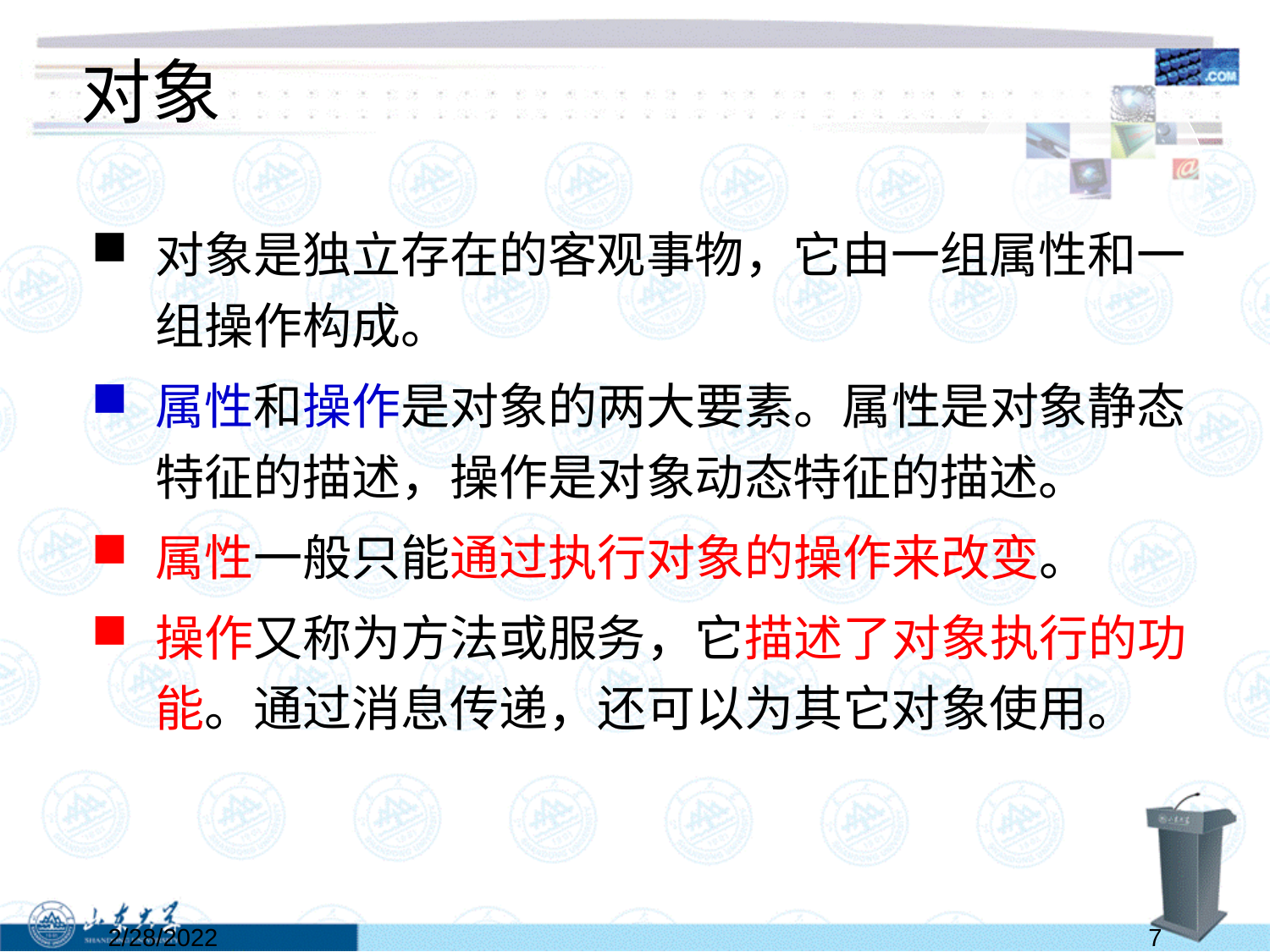

# 对象
对象是独立存在的客观事物，它由一组属性和一组操作构成。
属性和操作是对象的两大要素。属性是对象静态特征的描述，操作是对象动态特征的描述。
属性一般只能通过执行对象的操作来改变。
操作又称为方法或服务，它描述了对象执行的功能。通过消息传递，还可以为其它对象使用。
2/28/2022
7